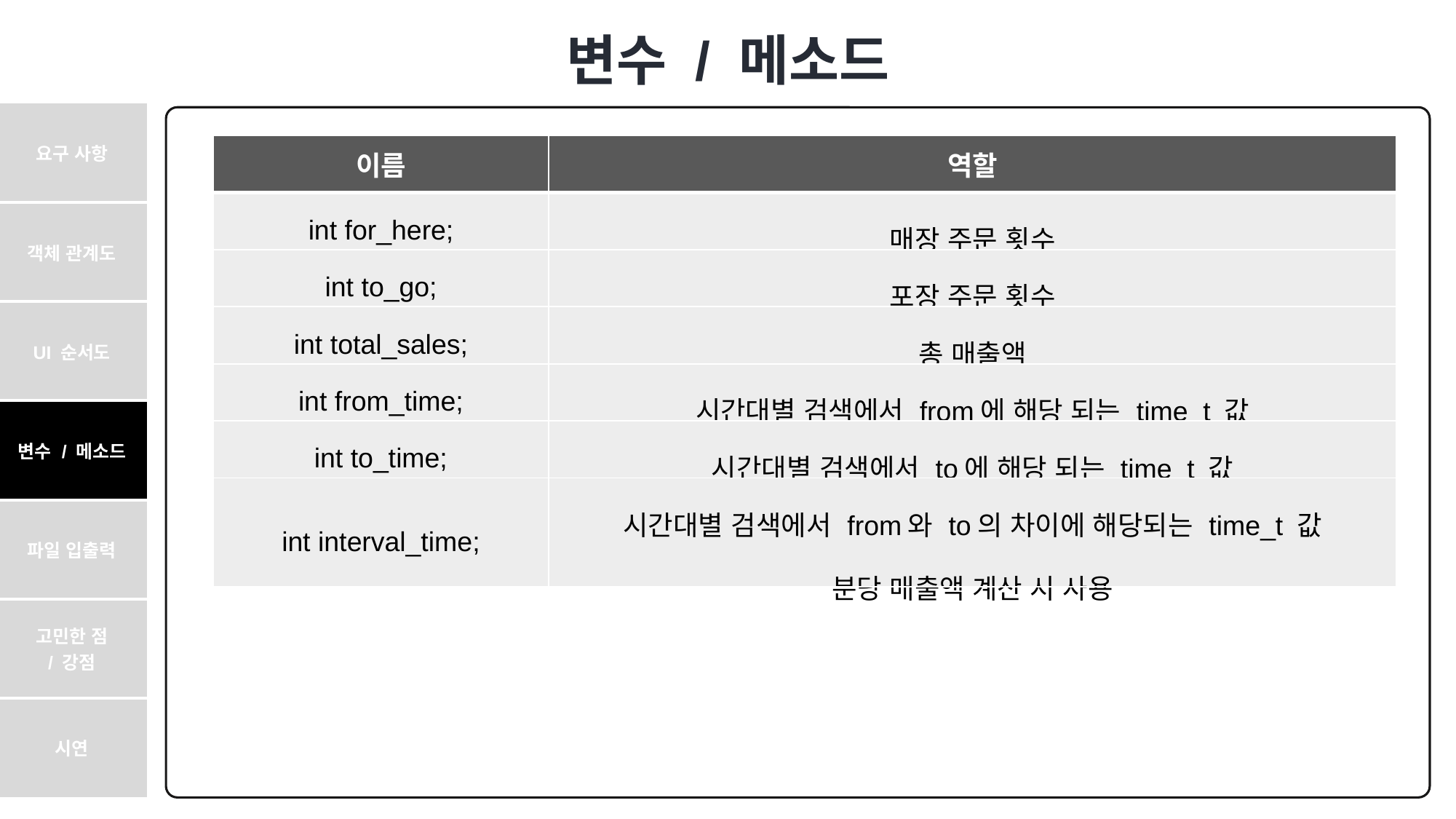

변수 / 메소드
| 요구 사항 |
| --- |
| 객체 관계도 |
| UI 순서도 |
| 변수 / 메소드 |
| 파일 입출력 |
| 고민한 점 / 강점 |
| 시연 |

| 이름 | 역할 |
| --- | --- |
| int for\_here; | 매장 주문 횟수 |
| int to\_go; | 포장 주문 횟수 |
| int total\_sales; | 총 매출액 |
| int from\_time; | 시간대별 검색에서 from에 해당 되는 time\_t 값 |
| int to\_time; | 시간대별 검색에서 to에 해당 되는 time\_t 값 |
| int interval\_time; | 시간대별 검색에서 from와 to의 차이에 해당되는 time\_t 값 분당 매출액 계산 시 사용 |